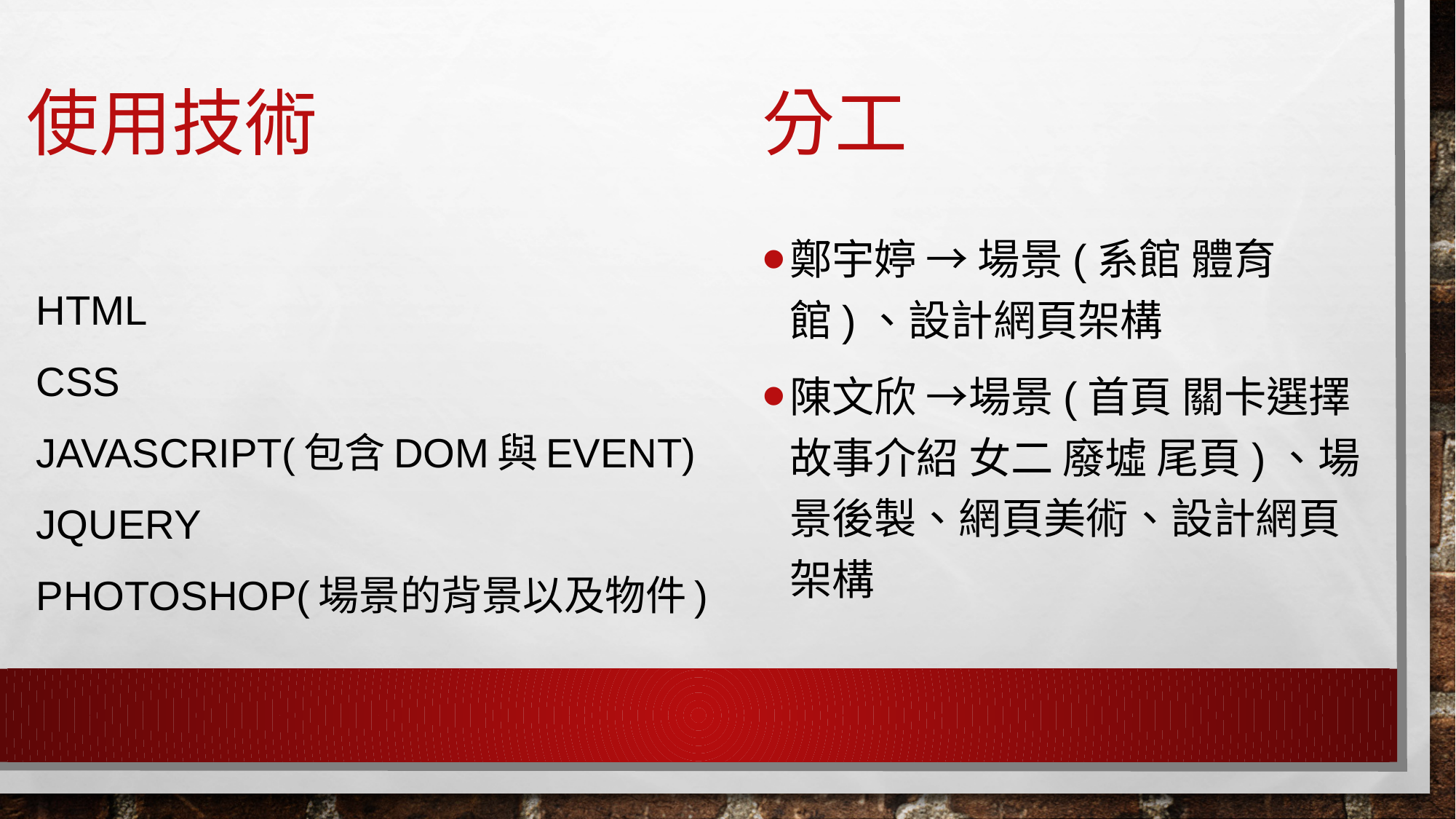

# 使用技術
分工
鄭宇婷 → 場景(系館 體育館)、設計網頁架構
陳文欣 →場景(首頁 關卡選擇 故事介紹 女二 廢墟 尾頁)、場景後製、網頁美術、設計網頁架構

HTML
CSS
JavaScript(包含DOM與Event)
Jquery
PHOTOSHOP(場景的背景以及物件)